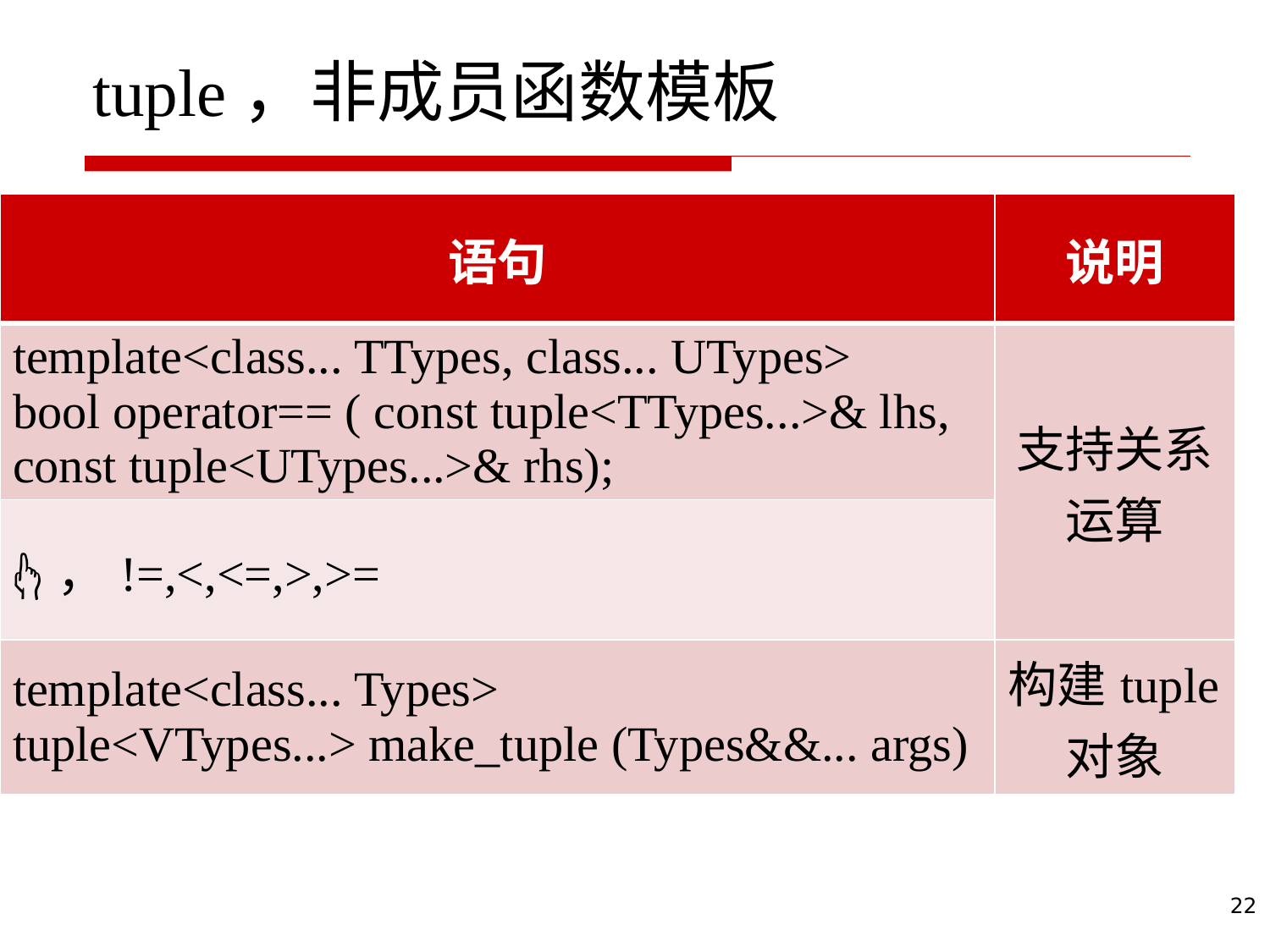

# tuple，非成员函数模板

| 语句 | 说明 |
| --- | --- |
| template<class... TTypes, class... UTypes> bool operator== ( const tuple<TTypes...>& lhs, const tuple<UTypes...>& rhs); | 支持关系运算 |
| 👆，!=,<,<=,>,>= |  |
| template<class... Types> tuple<VTypes...> make\_tuple (Types&&... args) | 构建tuple对象 |
22